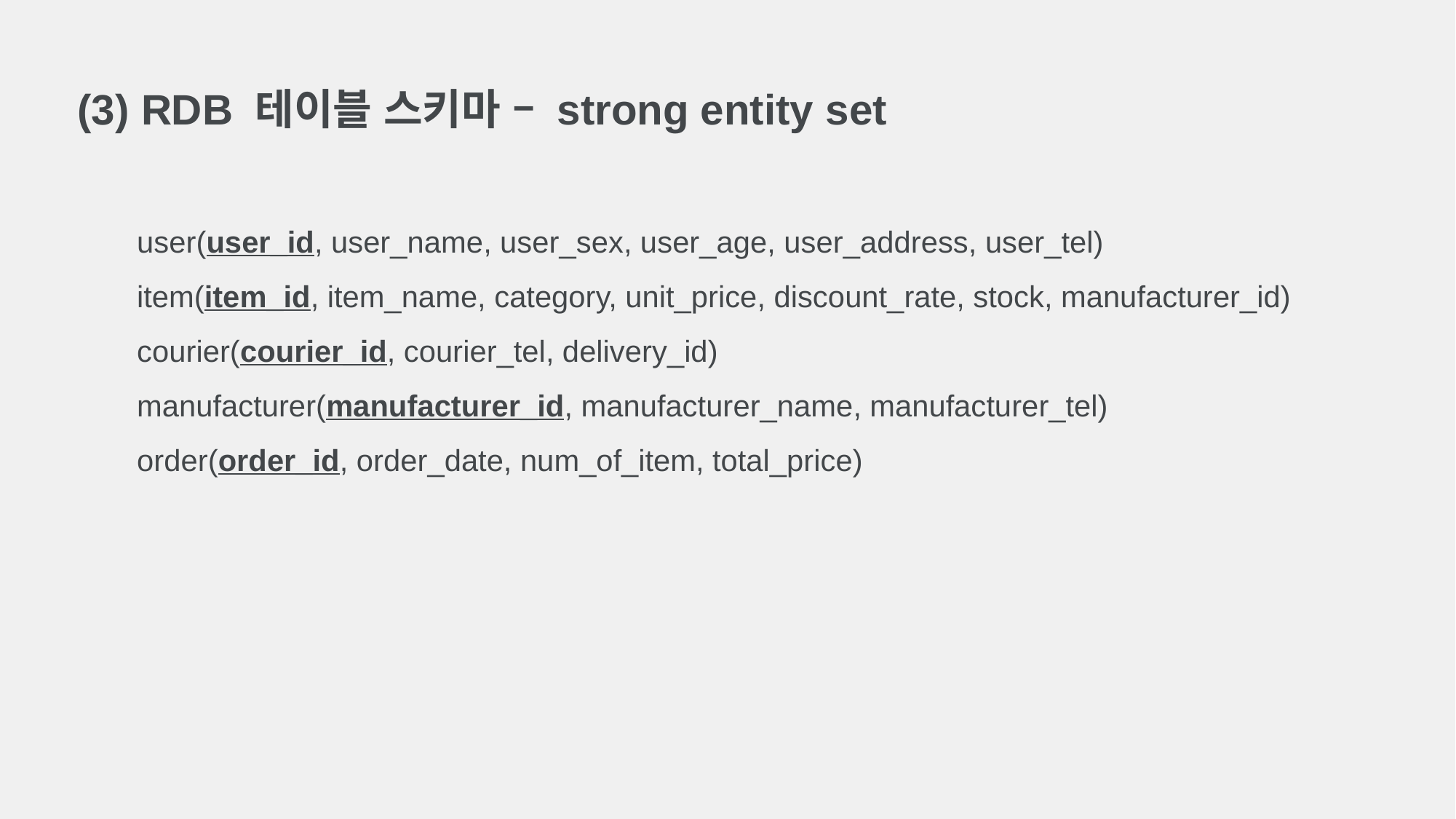

(3) RDB 테이블 스키마 – strong entity set
user(user_id, user_name, user_sex, user_age, user_address, user_tel)
item(item_id, item_name, category, unit_price, discount_rate, stock, manufacturer_id)
courier(courier_id, courier_tel, delivery_id)
manufacturer(manufacturer_id, manufacturer_name, manufacturer_tel)
order(order_id, order_date, num_of_item, total_price)